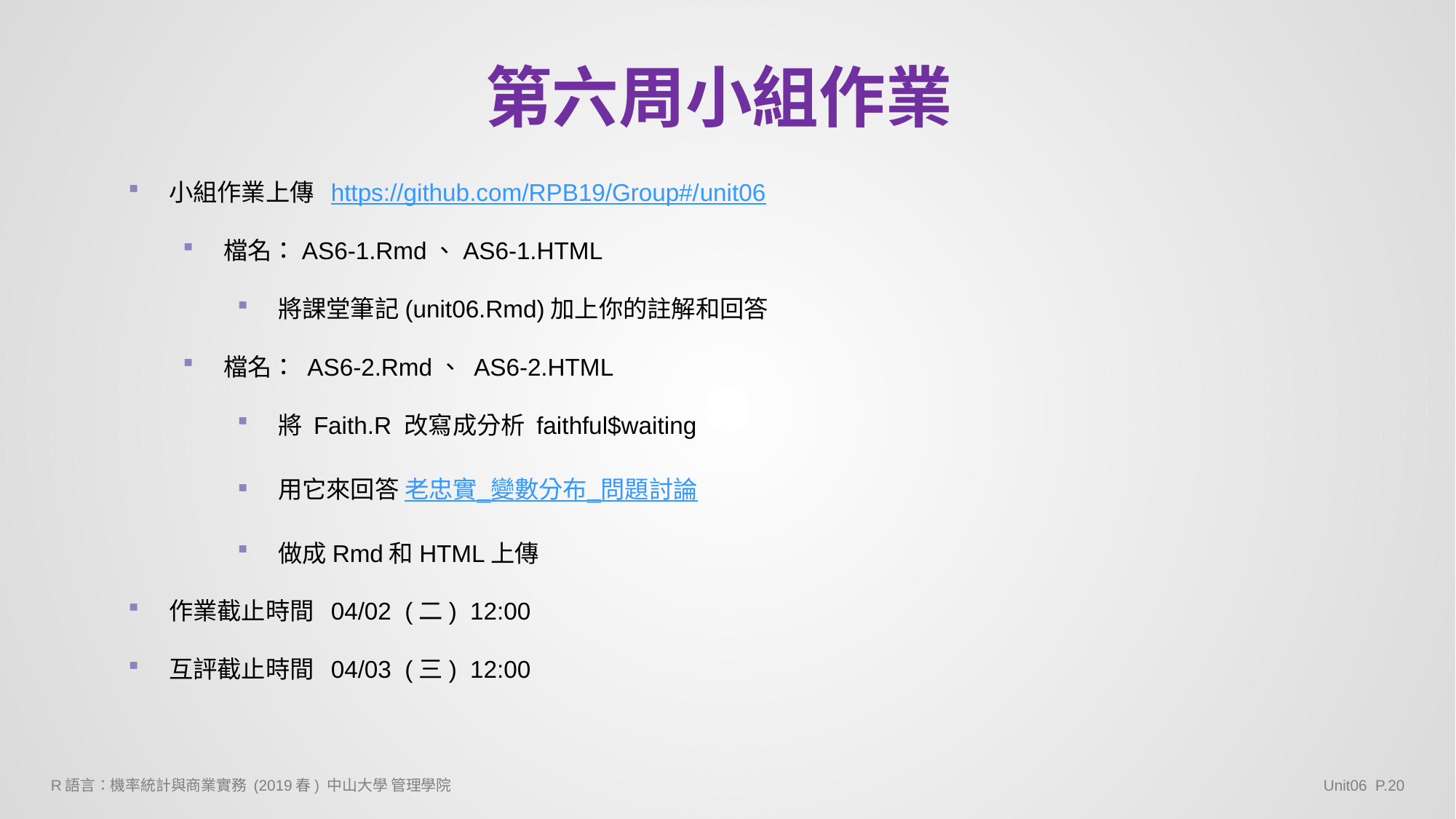

# 第六周小組作業
小組作業上傳  https://github.com/RPB19/Group#/unit06
檔名：AS6-1.Rmd、AS6-1.HTML
將課堂筆記(unit06.Rmd)加上你的註解和回答
檔名： AS6-2.Rmd、 AS6-2.HTML
將 Faith.R 改寫成分析 faithful$waiting
用它來回答 老忠實_變數分布_問題討論
做成Rmd和HTML上傳
作業截止時間  04/02  (二)  12:00
互評截止時間  04/03  (三)  12:00